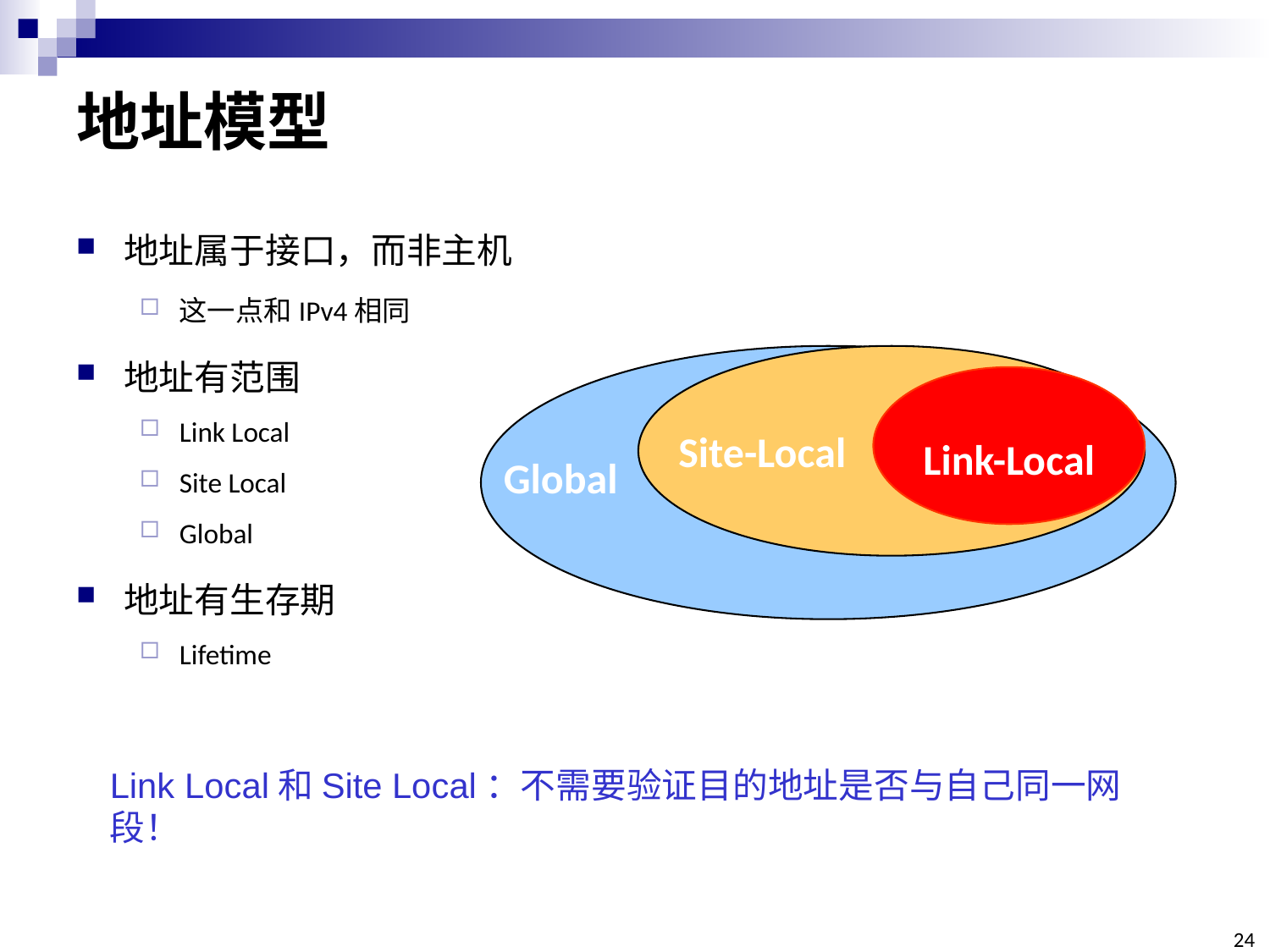

# 地址模型
地址属于接口，而非主机
这一点和IPv4相同
地址有范围
Link Local
Site Local
Global
地址有生存期
Lifetime

Link-Local
Site-Local
Global
Link Local和Site Local：不需要验证目的地址是否与自己同一网段！
24